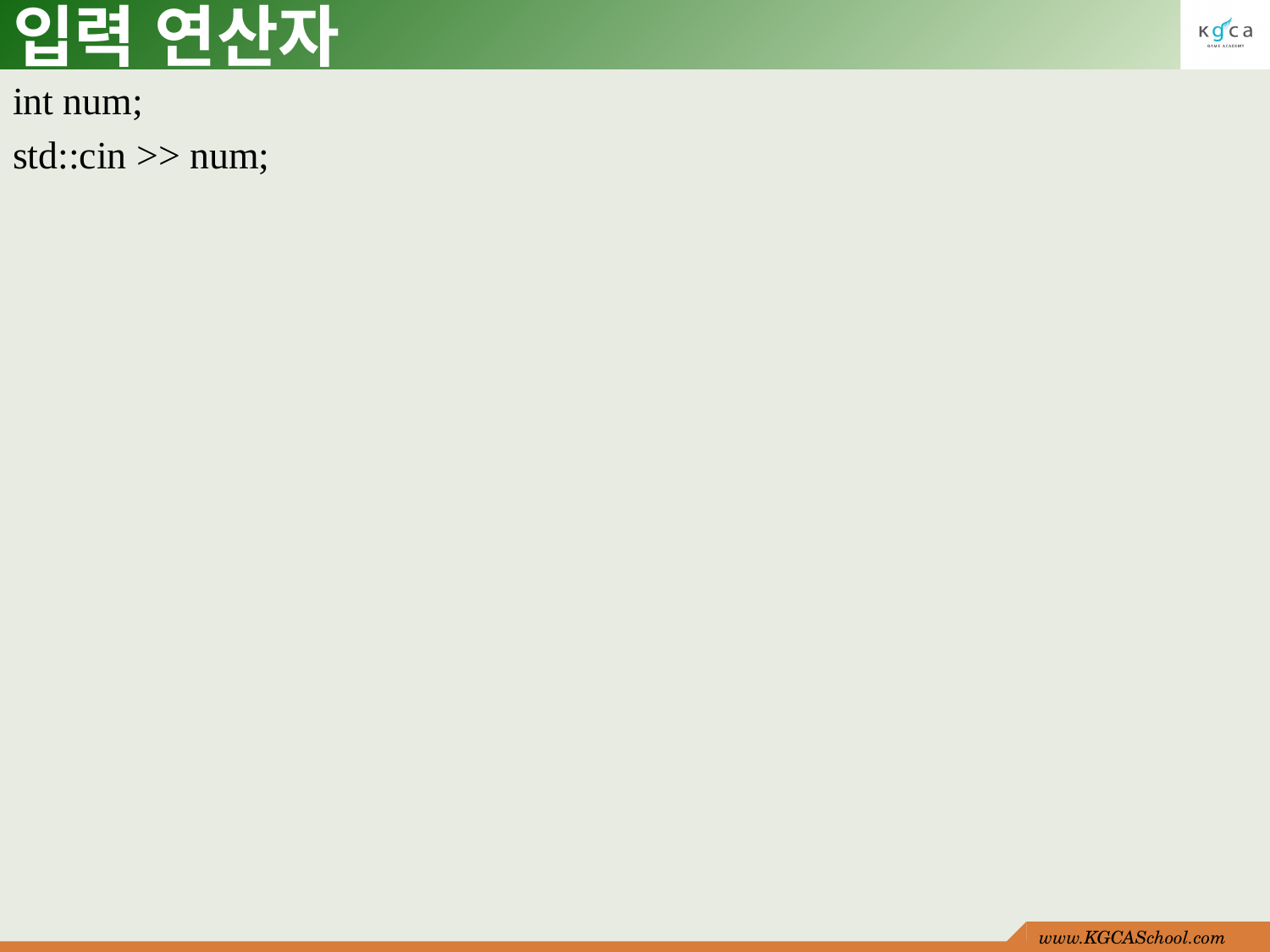

# 입력 연산자
int num;
std::cin >> num;